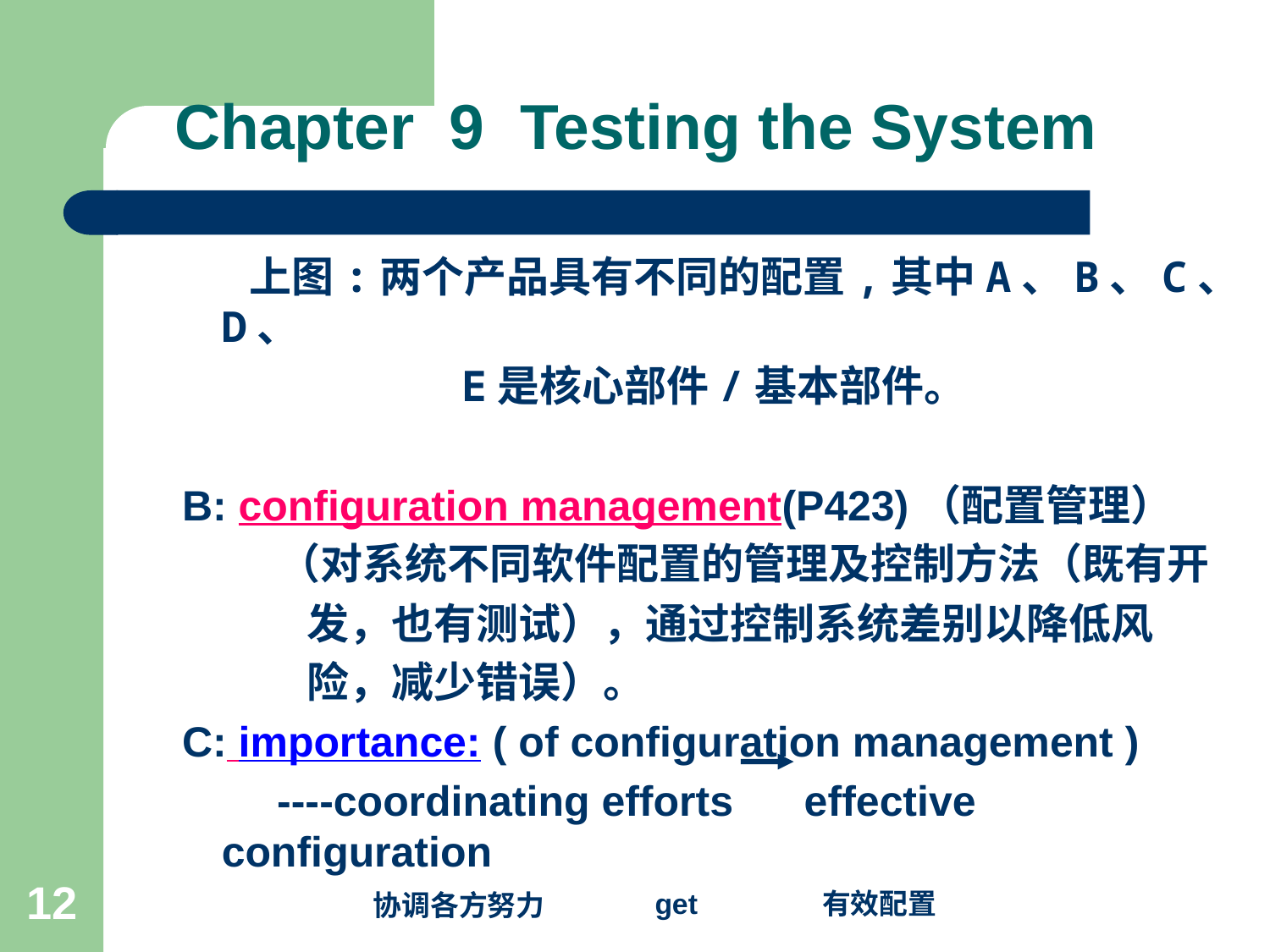

# Chapter  9  Testing the System
      上图:两个产品具有不同的配置,其中A、B、C、D、
           E是核心部件/基本部件。

B: configuration management(P423)（配置管理）
         （对系统不同软件配置的管理及控制方法（既有开
            发，也有测试），通过控制系统差别以降低风
            险，减少错误）。
C: importance: ( of configuration management )
        ----coordinating efforts      effective configuration
                   协调各方努力               get              有效配置

12